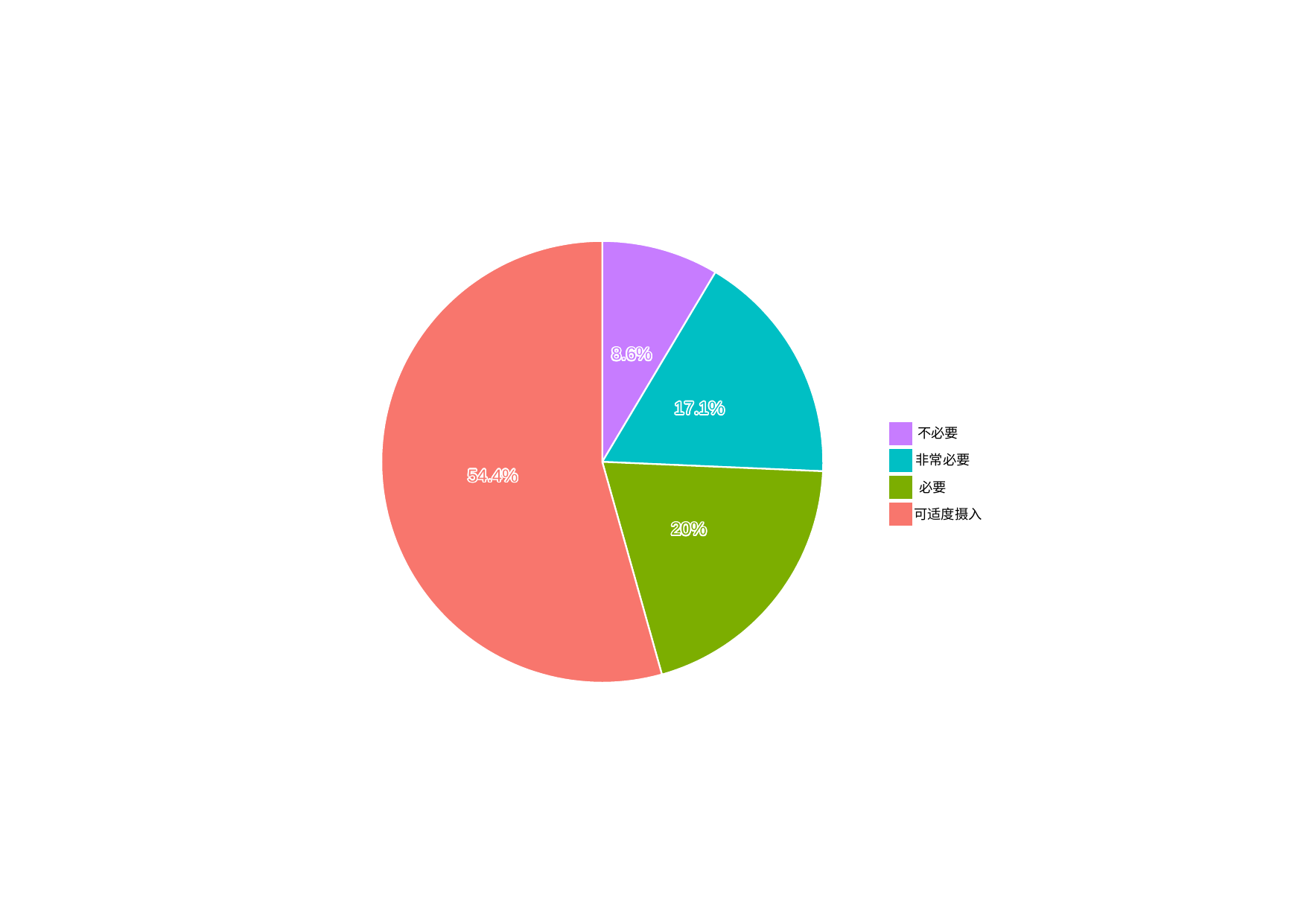

8.6%
8.6%
8.6%
8.6%
8.6%
8.6%
8.6%
8.6%
8.6%
8.6%
8.6%
8.6%
8.6%
8.6%
8.6%
8.6%
8.6%
17.1%
17.1%
17.1%
17.1%
17.1%
17.1%
17.1%
17.1%
17.1%
17.1%
17.1%
17.1%
17.1%
17.1%
17.1%
17.1%
17.1%

不必要

非常必要

54.4%
54.4%
54.4%
54.4%
54.4%
54.4%
54.4%
54.4%
54.4%
54.4%
54.4%
54.4%
54.4%
54.4%
54.4%
54.4%
54.4%

必要

可适度摄入
20%
20%
20%
20%
20%
20%
20%
20%
20%
20%
20%
20%
20%
20%
20%
20%
20%